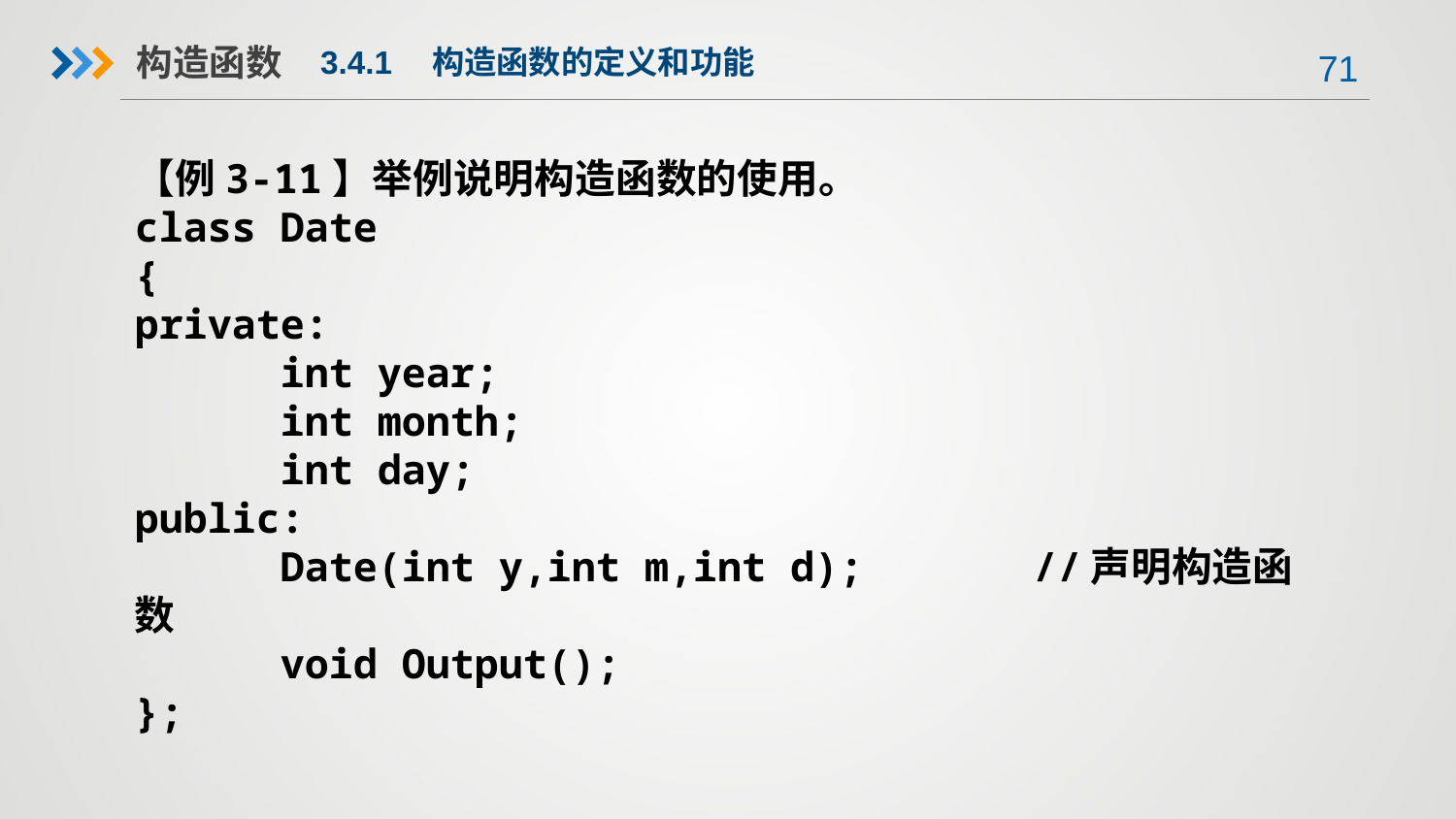

构造函数
3.4.1　构造函数的定义和功能
【例3-11】举例说明构造函数的使用。
class Date
{
private:
	int year;
	int month;
	int day;
public:
	Date(int y,int m,int d);       //声明构造函数
	void Output();
};